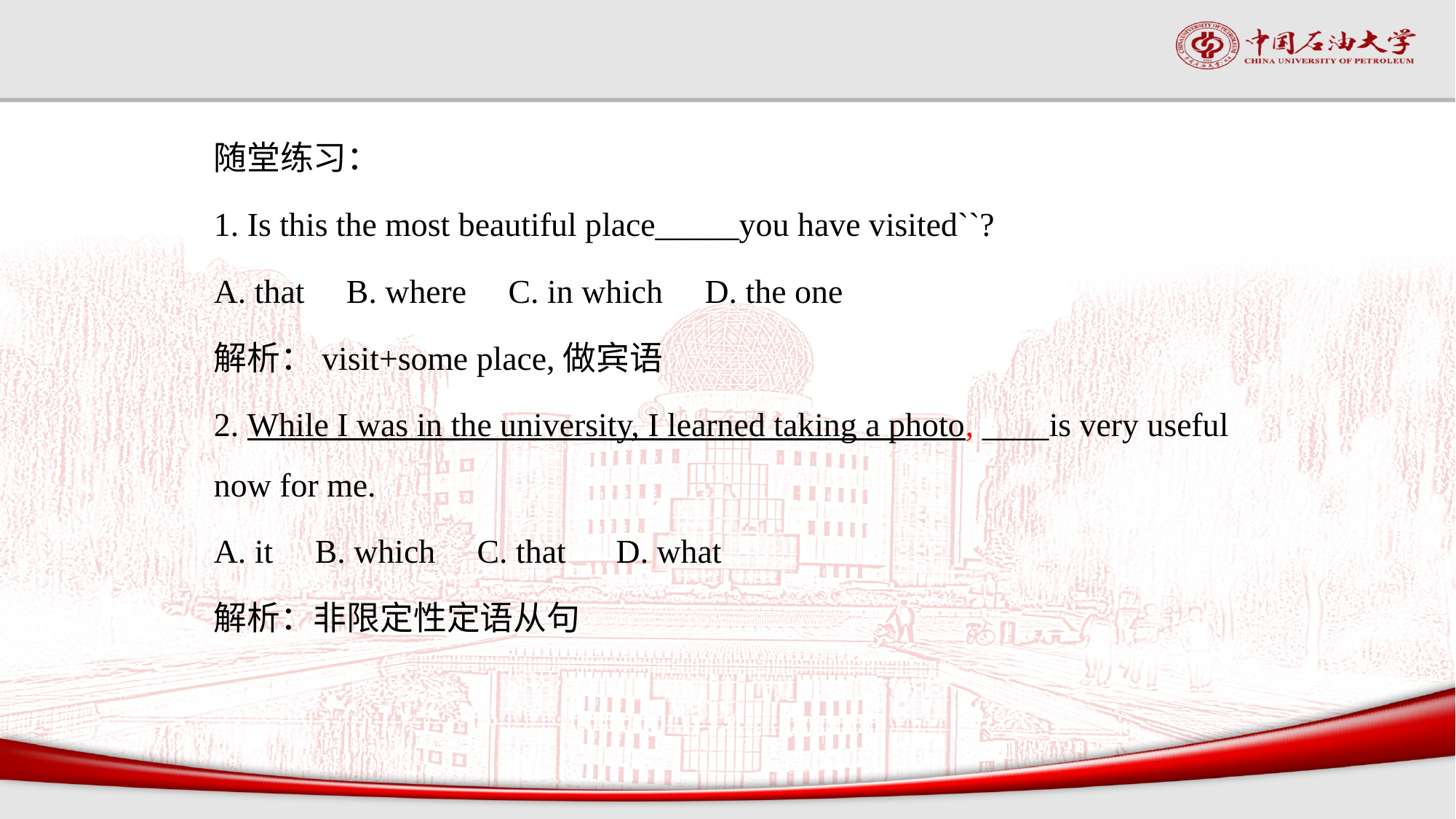

#
随堂练习：
1. Is this the most beautiful place_____you have visited``?
A. that     B. where     C. in which     D. the one
解析：visit+some place,做宾语
2. While I was in the university, I learned taking a photo, ____is very useful now for me.
A. it     B. which     C. that      D. what
解析：非限定性定语从句